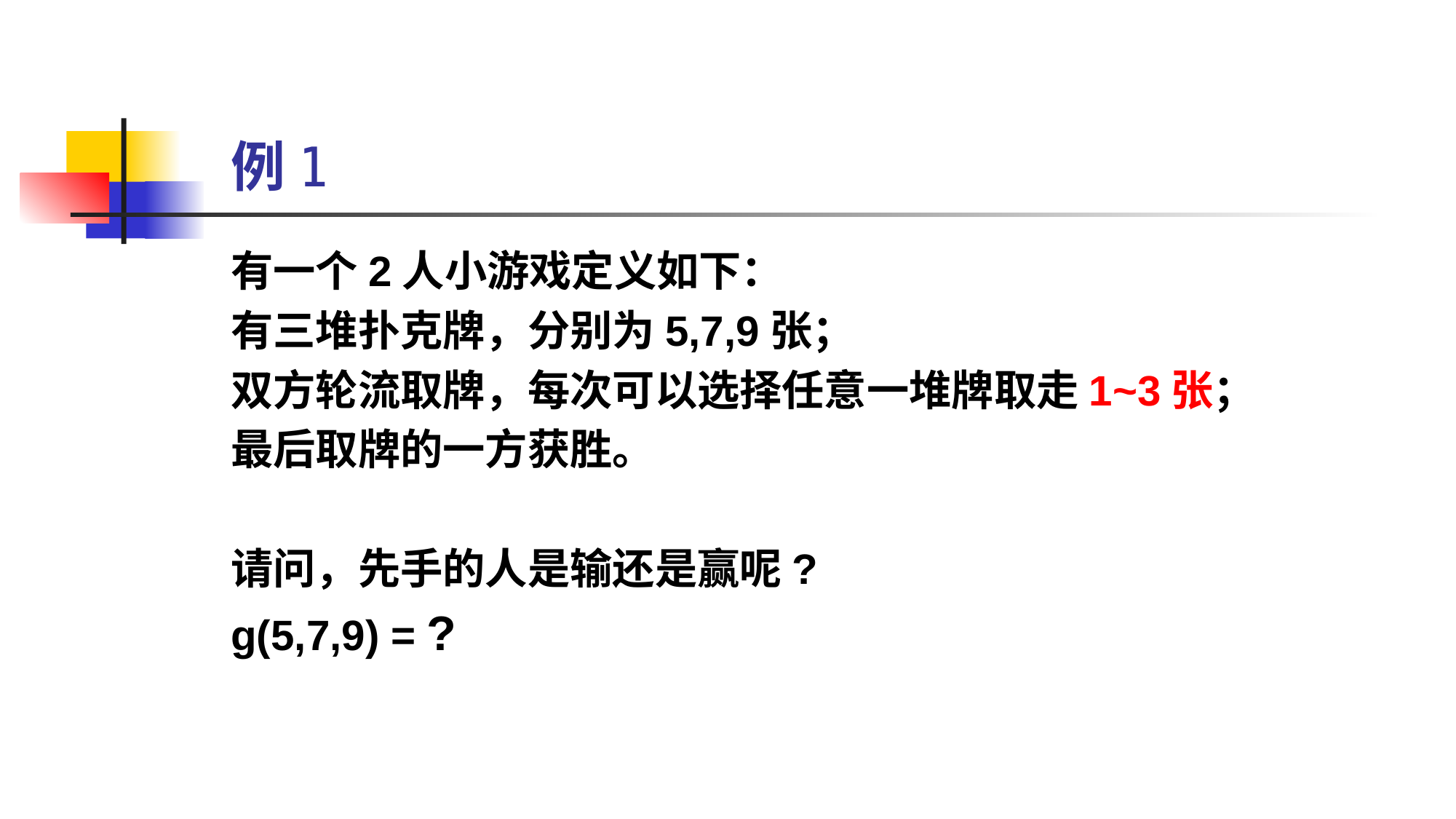

# 例1
有一个2人小游戏定义如下：
有三堆扑克牌，分别为5,7,9张；
双方轮流取牌，每次可以选择任意一堆牌取走1~3张；
最后取牌的一方获胜。

请问，先手的人是输还是赢呢?
g(5,7,9) = ?
28